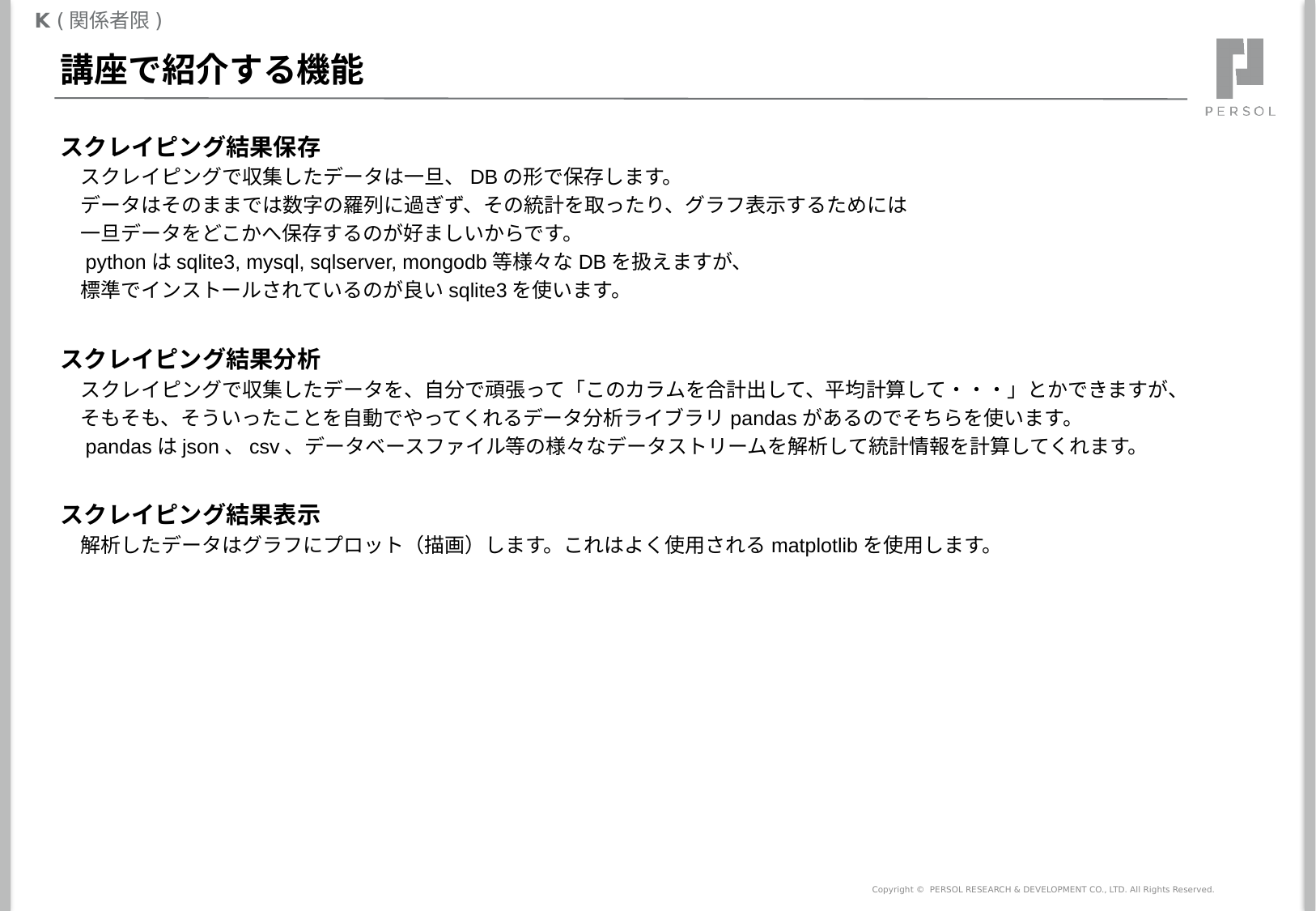

# 講座で紹介する機能
スクレイピング結果保存
　スクレイピングで収集したデータは一旦、DBの形で保存します。
　データはそのままでは数字の羅列に過ぎず、その統計を取ったり、グラフ表示するためには
　一旦データをどこかへ保存するのが好ましいからです。
　pythonはsqlite3, mysql, sqlserver, mongodb等様々なDBを扱えますが、
　標準でインストールされているのが良いsqlite3を使います。

スクレイピング結果分析
　スクレイピングで収集したデータを、自分で頑張って「このカラムを合計出して、平均計算して・・・」とかできますが、
　そもそも、そういったことを自動でやってくれるデータ分析ライブラリpandasがあるのでそちらを使います。
　pandasはjson、csv、データベースファイル等の様々なデータストリームを解析して統計情報を計算してくれます。

スクレイピング結果表示
　解析したデータはグラフにプロット（描画）します。これはよく使用されるmatplotlibを使用します。